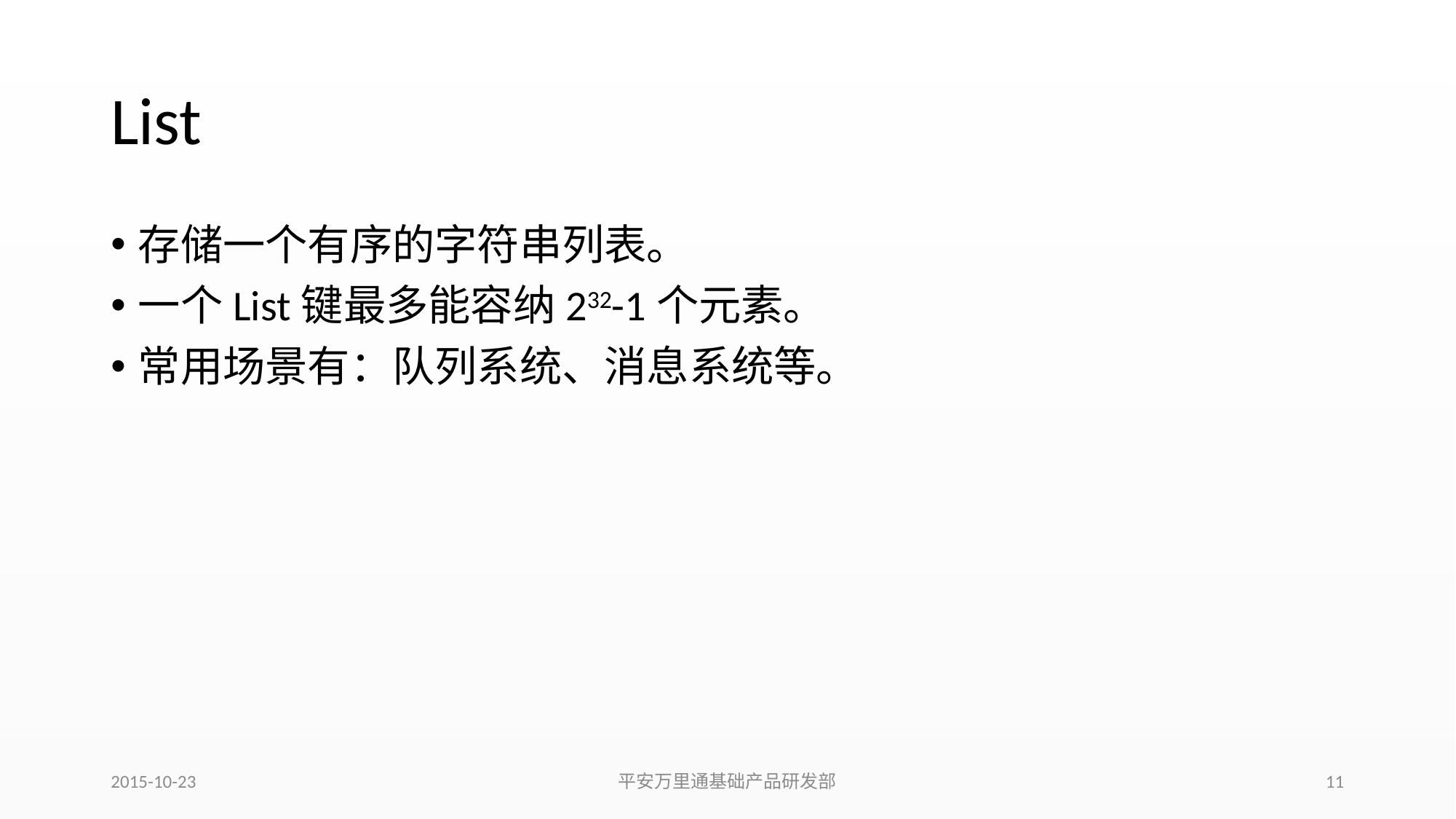

# List
存储一个有序的字符串列表。
一个List键最多能容纳232-1个元素。
常用场景有：队列系统、消息系统等。
2015-10-23
平安万里通基础产品研发部
11